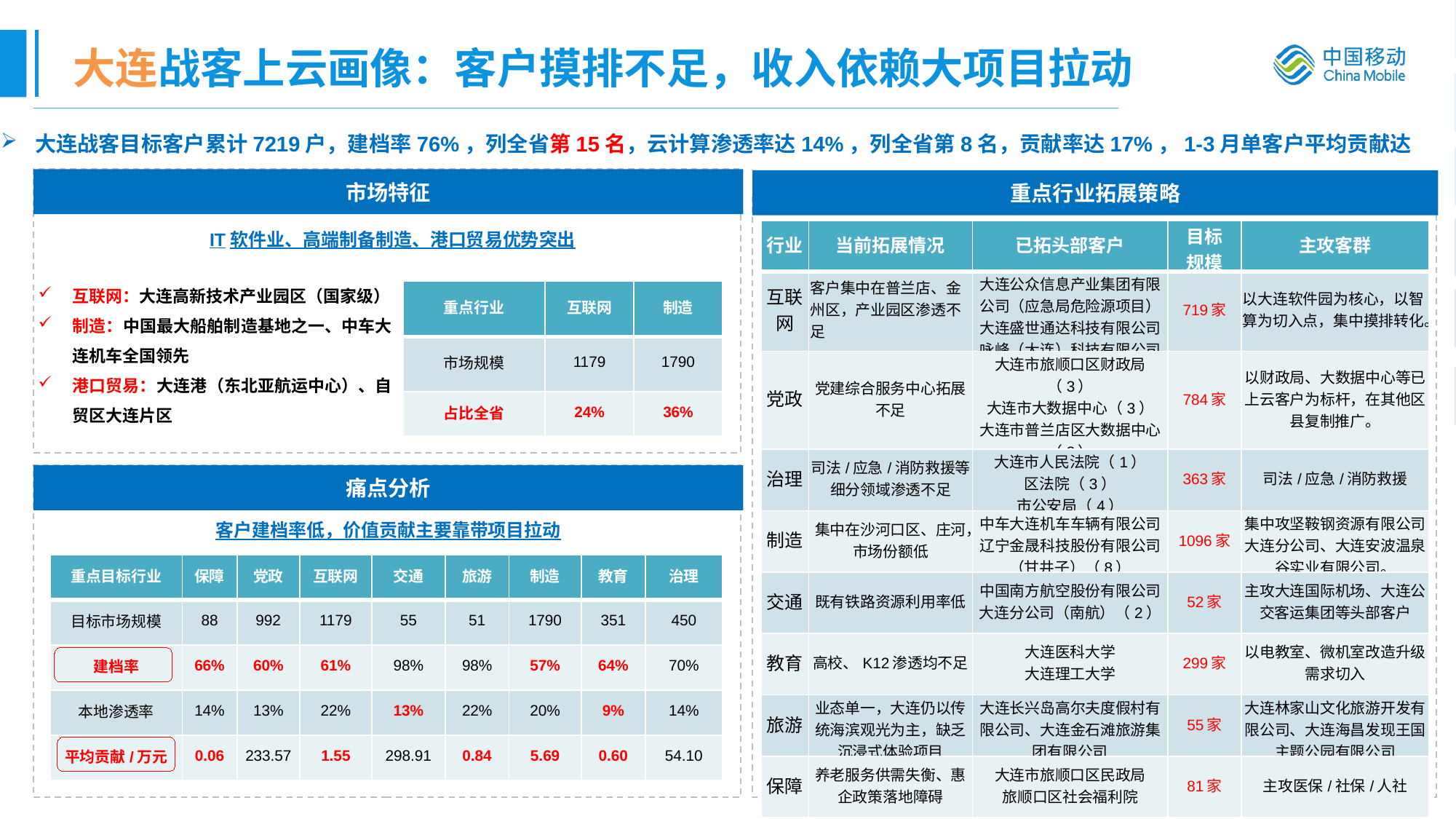

# 大连战客上云画像：客户摸排不足，收入依赖大项目拉动

大连战客目标客户累计7219户，建档率76%，列全省第15名，云计算渗透率达14%，列全省第8名，贡献率达17%，1-3月单客户平均贡献达40.08万。元。
市场特征

重点行业拓展策略

| 行业 | 当前拓展情况 | 已拓头部客户 | 目标 规模 | 主攻客群 |
| --- | --- | --- | --- | --- |
| 互联网 | 客户集中在普兰店、金州区，产业园区渗透不足 | 大连公众信息产业集团有限公司（应急局危险源项目）大连盛世通达科技有限公司 咏峰（大连）科技有限公司 | 719家 | 以大连软件园为核心，以智算为切入点，集中摸排转化。 |
| 党政 | 党建综合服务中心拓展不足 | 大连市旅顺口区财政局（3） 大连市大数据中心（3） 大连市普兰店区大数据中心（3） | 784家 | 以财政局、大数据中心等已上云客户为标杆，在其他区县复制推广。 |
| 治理 | 司法/应急/消防救援等细分领域渗透不足 | 大连市人民法院（1） 区法院（3） 市公安局（4） | 363家 | 司法/应急/消防救援 |
| 制造 | 集中在沙河口区、庄河，市场份额低 | 中车大连机车车辆有限公司辽宁金晟科技股份有限公司（甘井子）（8） | 1096家 | 集中攻坚鞍钢资源有限公司大连分公司、大连安波温泉谷实业有限公司。 |
| 交通 | 既有铁路资源利用率低 | 中国南方航空股份有限公司大连分公司（南航）（2） | 52家 | 主攻大连国际机场、大连公交客运集团等头部客户 |
| 教育 | 高校、K12渗透均不足 | 大连医科大学 大连理工大学 | 299家 | 以电教室、微机室改造升级需求切入 |
| 旅游 | 业态单一，大连仍以传统海滨观光为主，缺乏沉浸式体验项目 | 大连长兴岛高尔夫度假村有限公司、大连金石滩旅游集团有限公司 | 55家 | 大连林家山文化旅游开发有限公司、大连海昌发现王国主题公园有限公司 |
| 保障 | 养老服务供需失衡、惠企政策落地障碍 | 大连市旅顺口区民政局 旅顺口区社会福利院 | 81家 | 主攻医保/社保/人社 |
IT软件业、高端制备制造、港口贸易优势突出
互联网：大连高新技术产业园区（国家级）
制造：中国最大船舶制造基地之一、中车大连机车全国领先
港口贸易：​​大连港​​（东北亚航运中心）、自贸区大连片区
| 重点行业 | 互联网 | 制造 |
| --- | --- | --- |
| 市场规模 | 1179 | 1790 |
| 占比全省 | 24% | 36% |
痛点分析

客户建档率低，价值贡献主要靠带项目拉动
| 重点目标行业 | 保障 | 党政 | 互联网 | 交通 | 旅游 | 制造 | 教育 | 治理 |
| --- | --- | --- | --- | --- | --- | --- | --- | --- |
| 目标市场规模 | 88 | 992 | 1179 | 55 | 51 | 1790 | 351 | 450 |
| 建档率 | 66% | 60% | 61% | 98% | 98% | 57% | 64% | 70% |
| 本地渗透率 | 14% | 13% | 22% | 13% | 22% | 20% | 9% | 14% |
| 平均贡献/万元 | 0.06 | 233.57 | 1.55 | 298.91 | 0.84 | 5.69 | 0.60 | 54.10 |